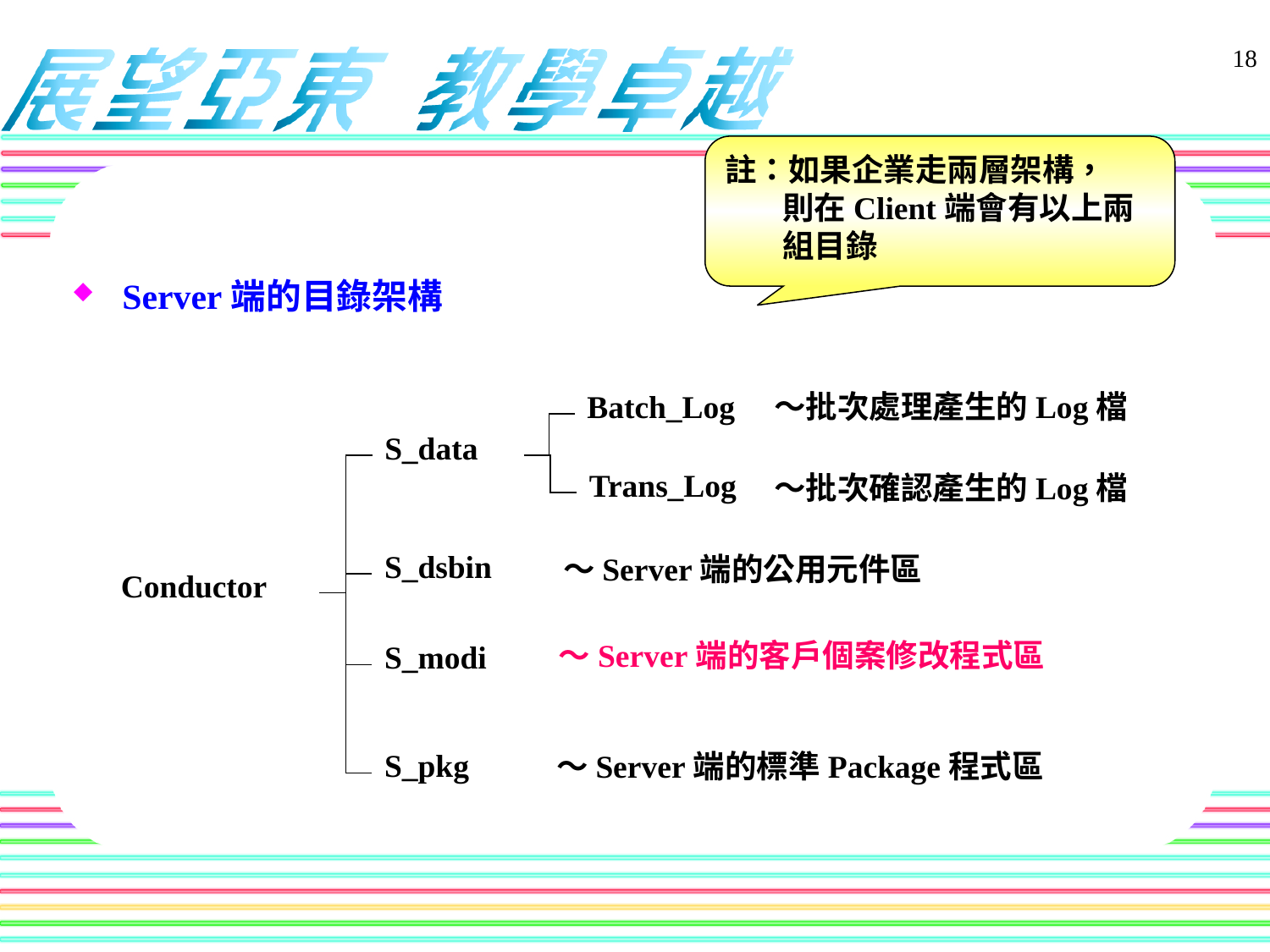

註：如果企業走兩層架構，
        則在Client端會有以上兩
        組目錄
Server端的目錄架構
Batch_Log
～批次處理產生的Log檔
S_data
Trans_Log
～批次確認產生的Log檔
S_dsbin
～Server端的公用元件區
Conductor
～Server端的客戶個案修改程式區
S_modi
S_pkg
～Server端的標準Package程式區